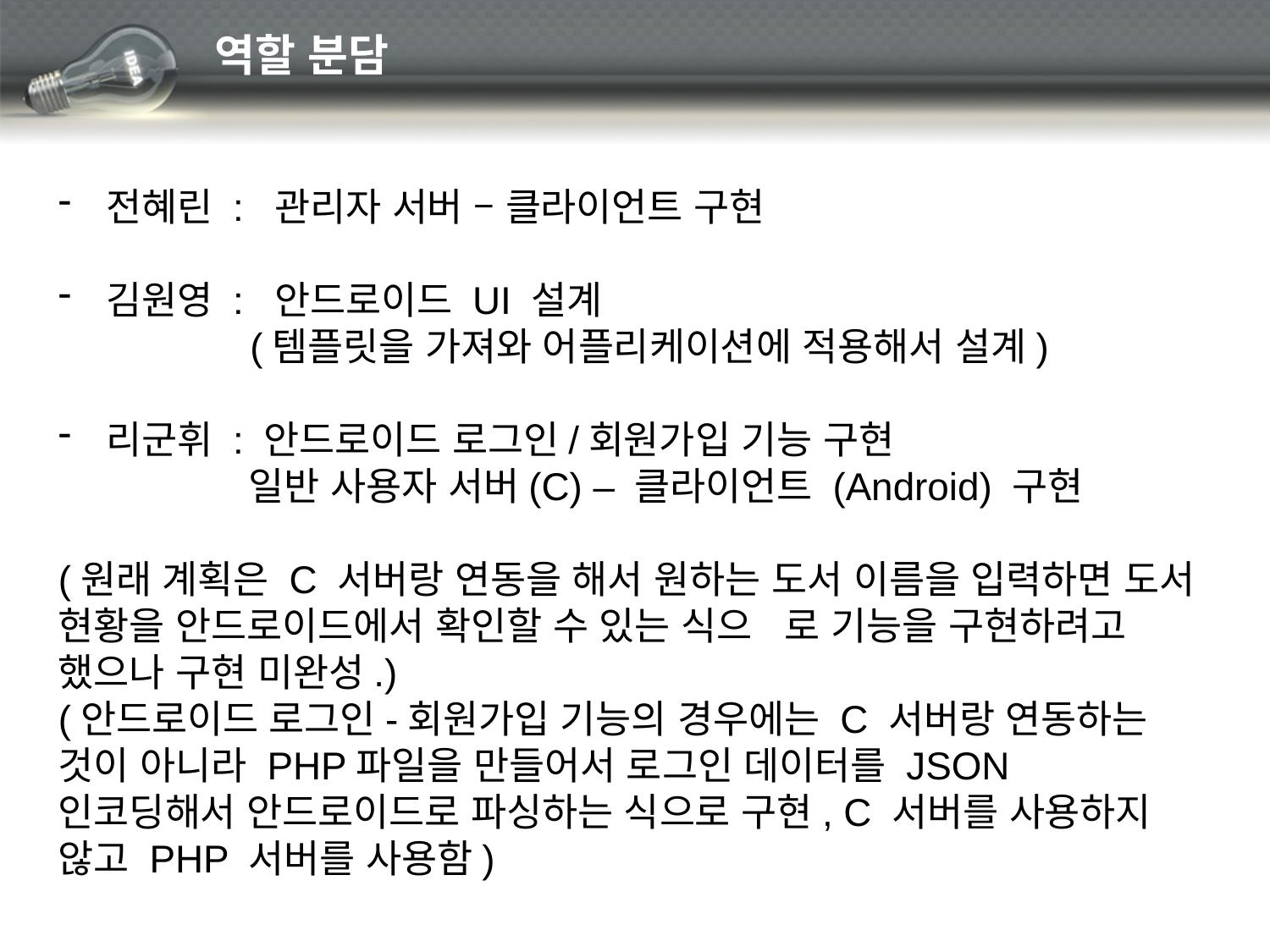

역할 분담
전혜린 :  관리자 서버 – 클라이언트 구현

김원영 :  안드로이드 UI 설계
 	      (템플릿을 가져와 어플리케이션에 적용해서 설계)

리군휘 : 안드로이드 로그인/회원가입 기능 구현
	     일반 사용자 서버(C) – 클라이언트 (Android) 구현

(원래 계획은 C 서버랑 연동을 해서 원하는 도서 이름을 입력하면 도서 현황을 안드로이드에서 확인할 수 있는 식으   로 기능을 구현하려고 했으나 구현 미완성.)
(안드로이드 로그인-회원가입 기능의 경우에는 C 서버랑 연동하는 것이 아니라 PHP파일을 만들어서 로그인 데이터를 JSON 인코딩해서 안드로이드로 파싱하는 식으로 구현, C 서버를 사용하지 않고 PHP 서버를 사용함)